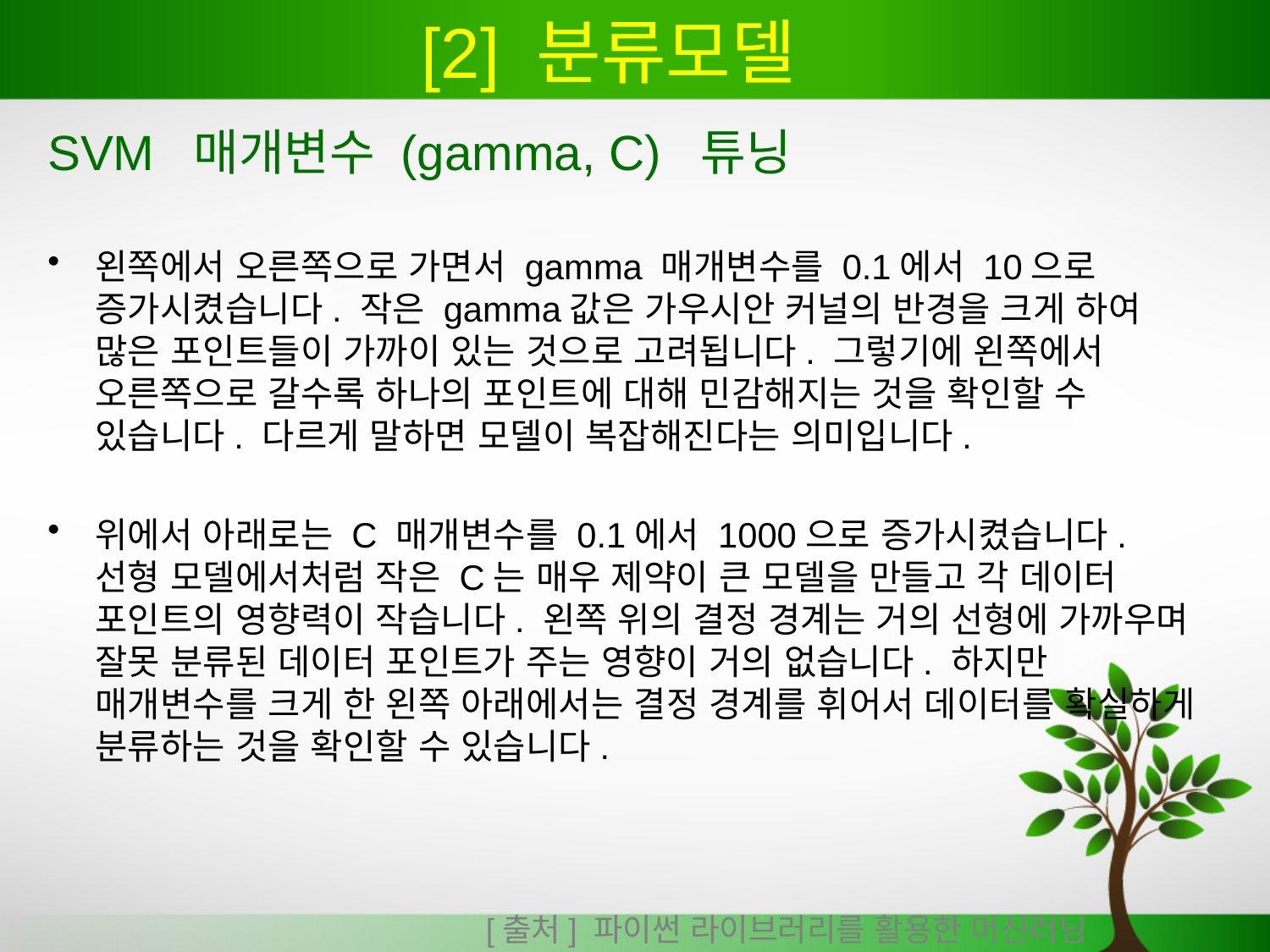

# [2] 분류모델
SVM  매개변수 (gamma, C)  튜닝

왼쪽에서 오른쪽으로 가면서 gamma 매개변수를 0.1에서 10으로 증가시켰습니다. 작은 gamma값은 가우시안 커널의 반경을 크게 하여 많은 포인트들이 가까이 있는 것으로 고려됩니다. 그렇기에 왼쪽에서 오른쪽으로 갈수록 하나의 포인트에 대해 민감해지는 것을 확인할 수 있습니다. 다르게 말하면 모델이 복잡해진다는 의미입니다.

위에서 아래로는 C 매개변수를 0.1에서 1000으로 증가시켰습니다. 선형 모델에서처럼 작은 C는 매우 제약이 큰 모델을 만들고 각 데이터 포인트의 영향력이 작습니다. 왼쪽 위의 결정 경계는 거의 선형에 가까우며 잘못 분류된 데이터 포인트가 주는 영향이 거의 없습니다. 하지만 매개변수를 크게 한 왼쪽 아래에서는 결정 경계를 휘어서 데이터를 확실하게 분류하는 것을 확인할 수 있습니다.

[출처] 파이썬 라이브러리를 활용한 머신러닝